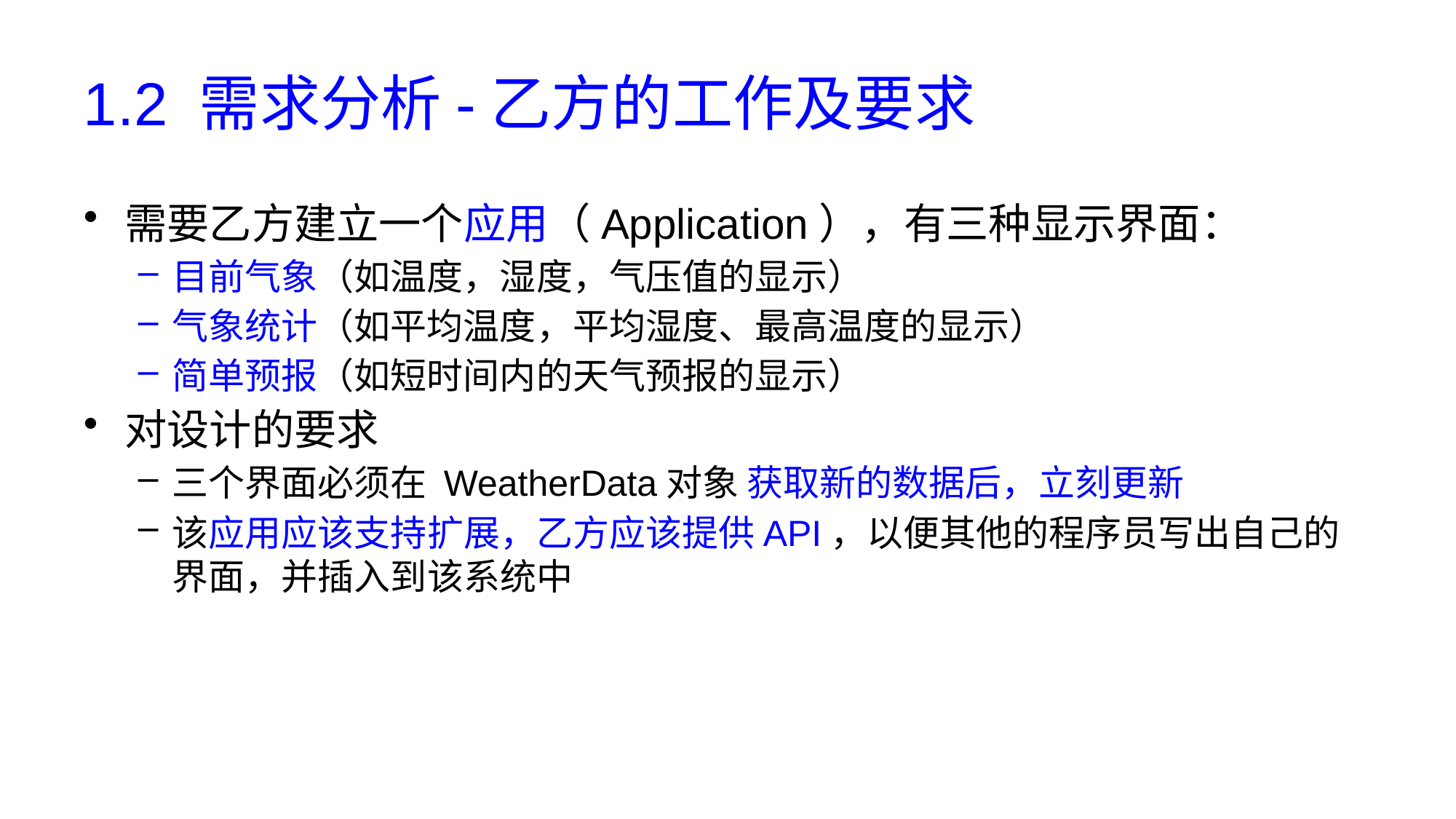

# 1.2 需求分析-乙方的工作及要求
需要乙方建立一个应用（Application），有三种显示界面：
目前气象（如温度，湿度，气压值的显示）
气象统计（如平均温度，平均湿度、最高温度的显示）
简单预报（如短时间内的天气预报的显示）
对设计的要求
三个界面必须在 WeatherData对象 获取新的数据后，立刻更新
该应用应该支持扩展，乙方应该提供API，以便其他的程序员写出自己的界面，并插入到该系统中
7